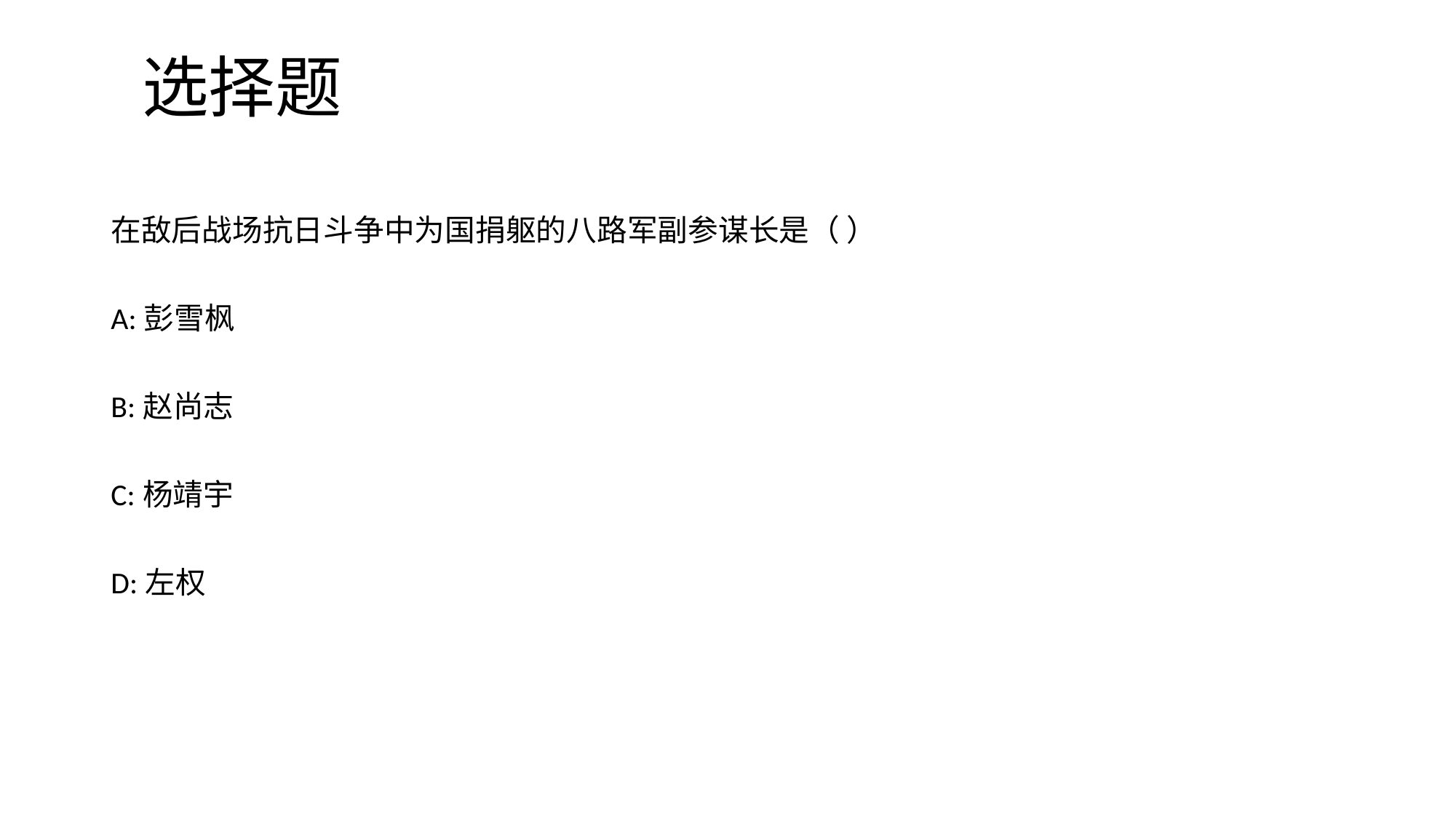

# 选择题
在敌后战场抗日斗争中为国捐躯的八路军副参谋长是（ ）
A:彭雪枫
B:赵尚志
C:杨靖宇
D:左权